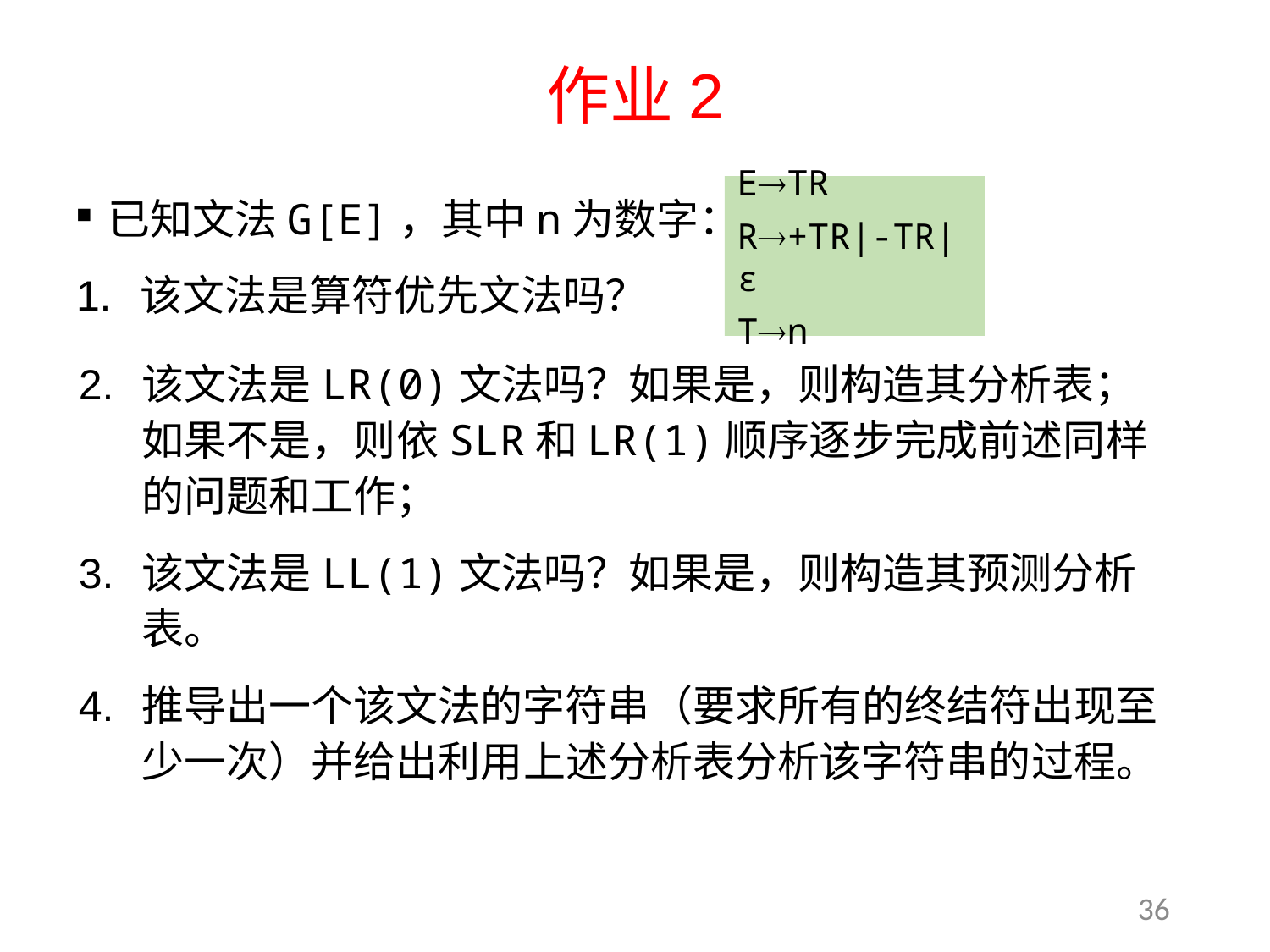

# 作业2
E→TR
R→+TR|-TR|ε
T→n
已知文法G[E]，其中n为数字：
该文法是算符优先文法吗？
该文法是LR(0)文法吗？如果是，则构造其分析表；如果不是，则依SLR和LR(1)顺序逐步完成前述同样的问题和工作；
该文法是LL(1)文法吗？如果是，则构造其预测分析表。
推导出一个该文法的字符串（要求所有的终结符出现至少一次）并给出利用上述分析表分析该字符串的过程。
36